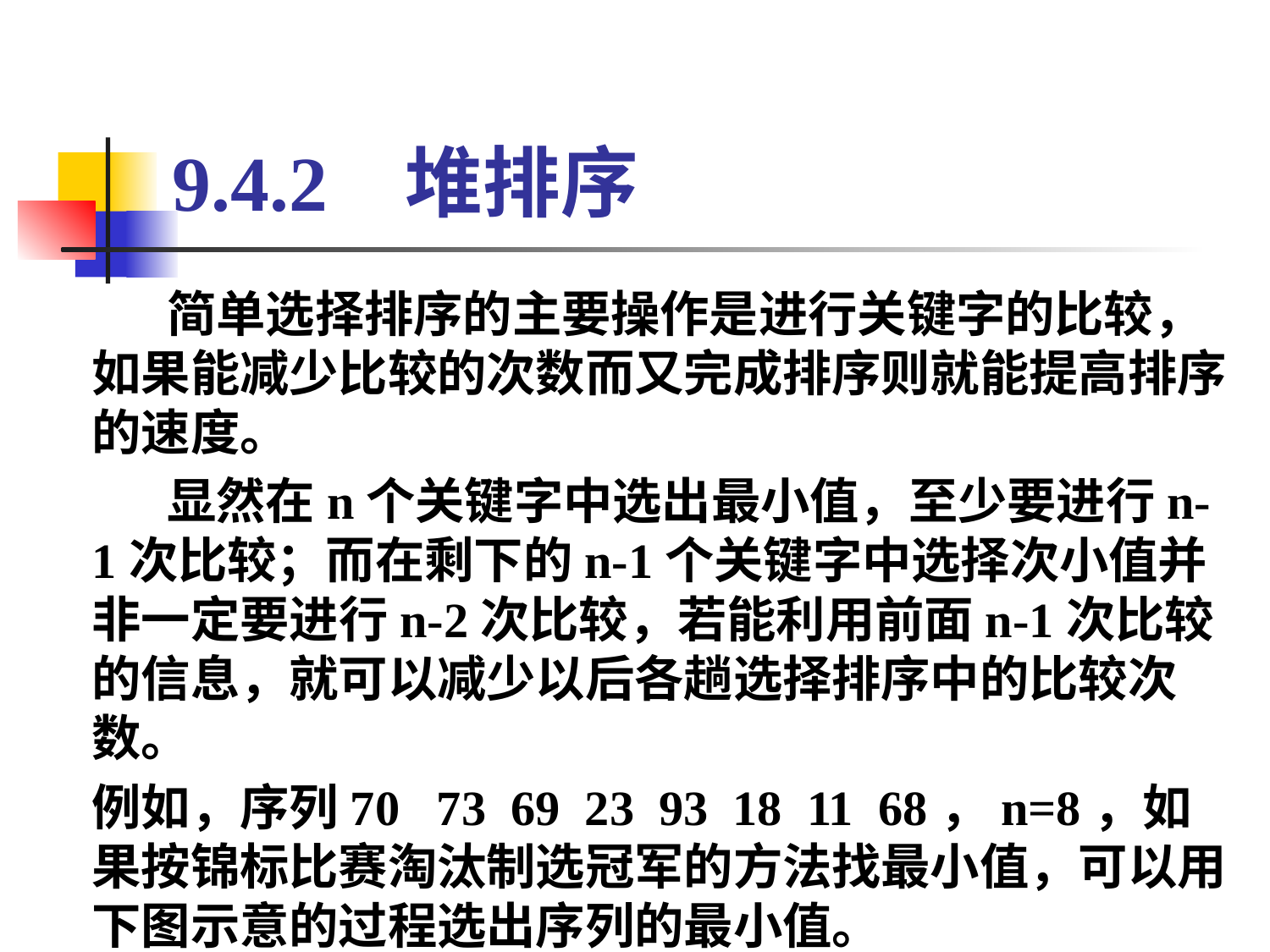

# 9.4.2   堆排序
简单选择排序的主要操作是进行关键字的比较，如果能减少比较的次数而又完成排序则就能提高排序的速度。
显然在n个关键字中选出最小值，至少要进行n-1次比较；而在剩下的n-1个关键字中选择次小值并非一定要进行n-2次比较，若能利用前面n-1次比较的信息，就可以减少以后各趟选择排序中的比较次数。
例如，序列70   73  69  23  93  18  11  68，n=8，如果按锦标比赛淘汰制选冠军的方法找最小值，可以用下图示意的过程选出序列的最小值。

46